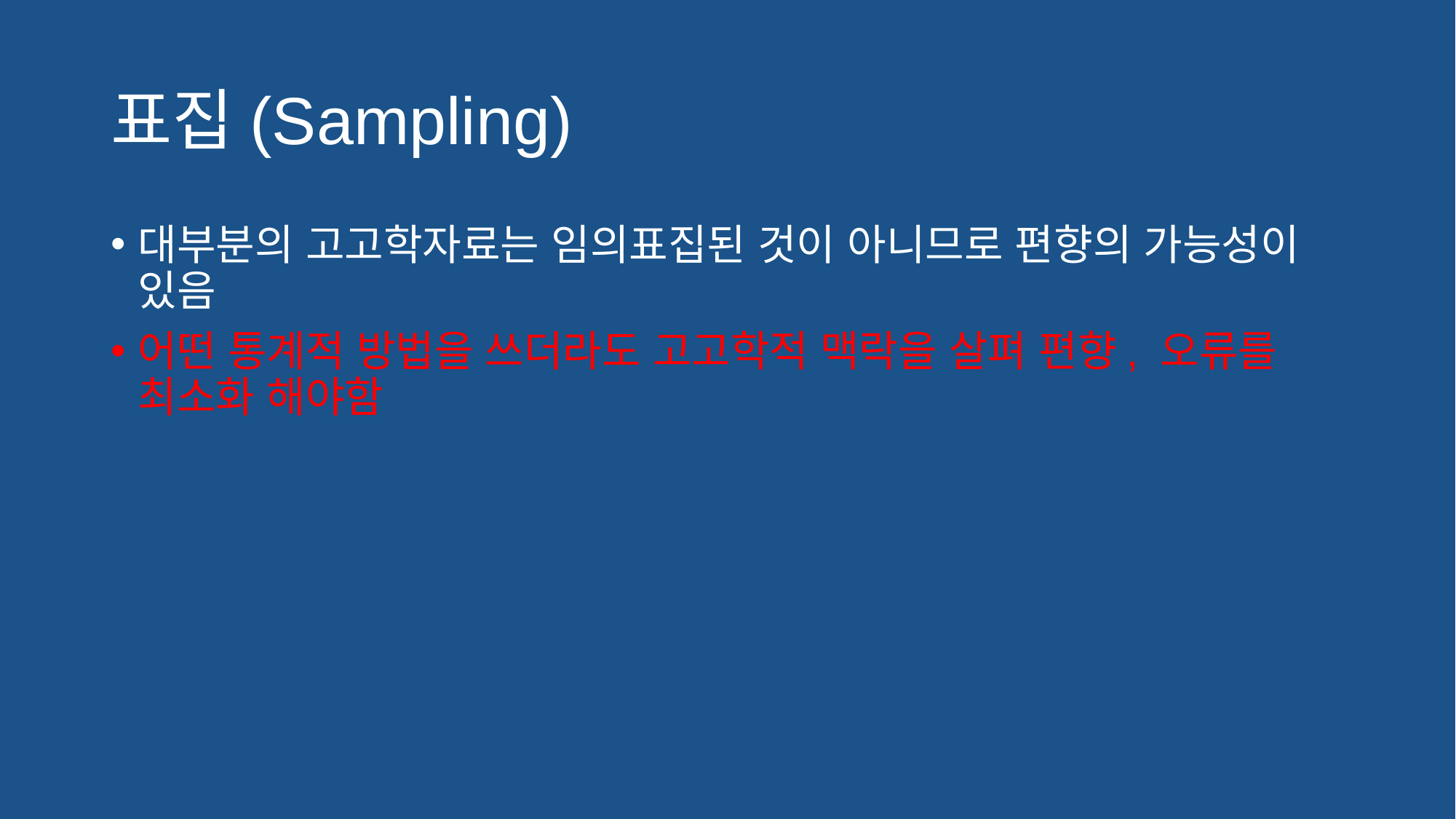

# 표집(Sampling)
대부분의 고고학자료는 임의표집된 것이 아니므로 편향의 가능성이 있음
어떤 통계적 방법을 쓰더라도 고고학적 맥락을 살펴 편향, 오류를 최소화 해야함